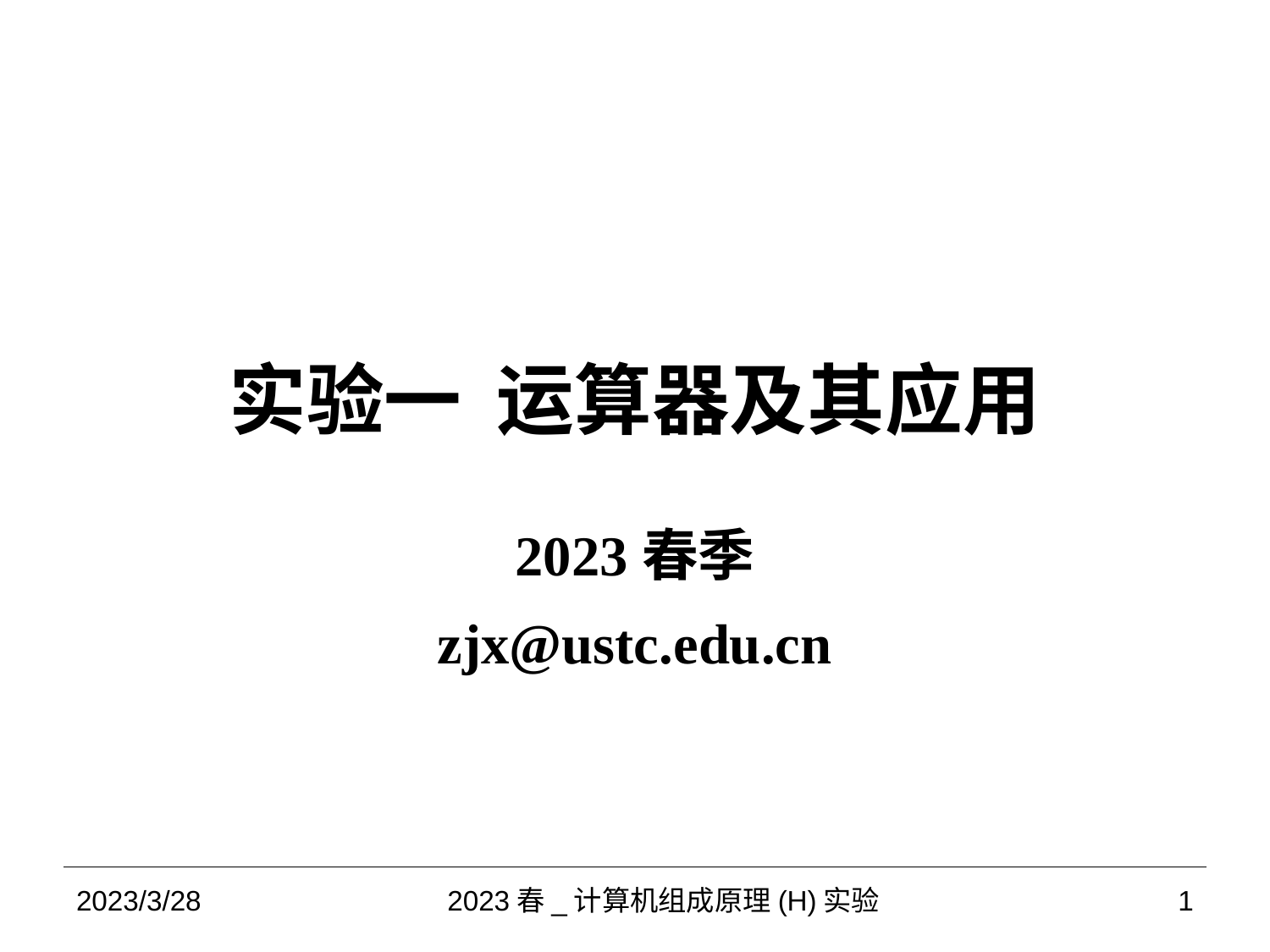

# 实验一  运算器及其应用
2023春季
zjx@ustc.edu.cn
2023/3/28
2023春_计算机组成原理(H)实验
1